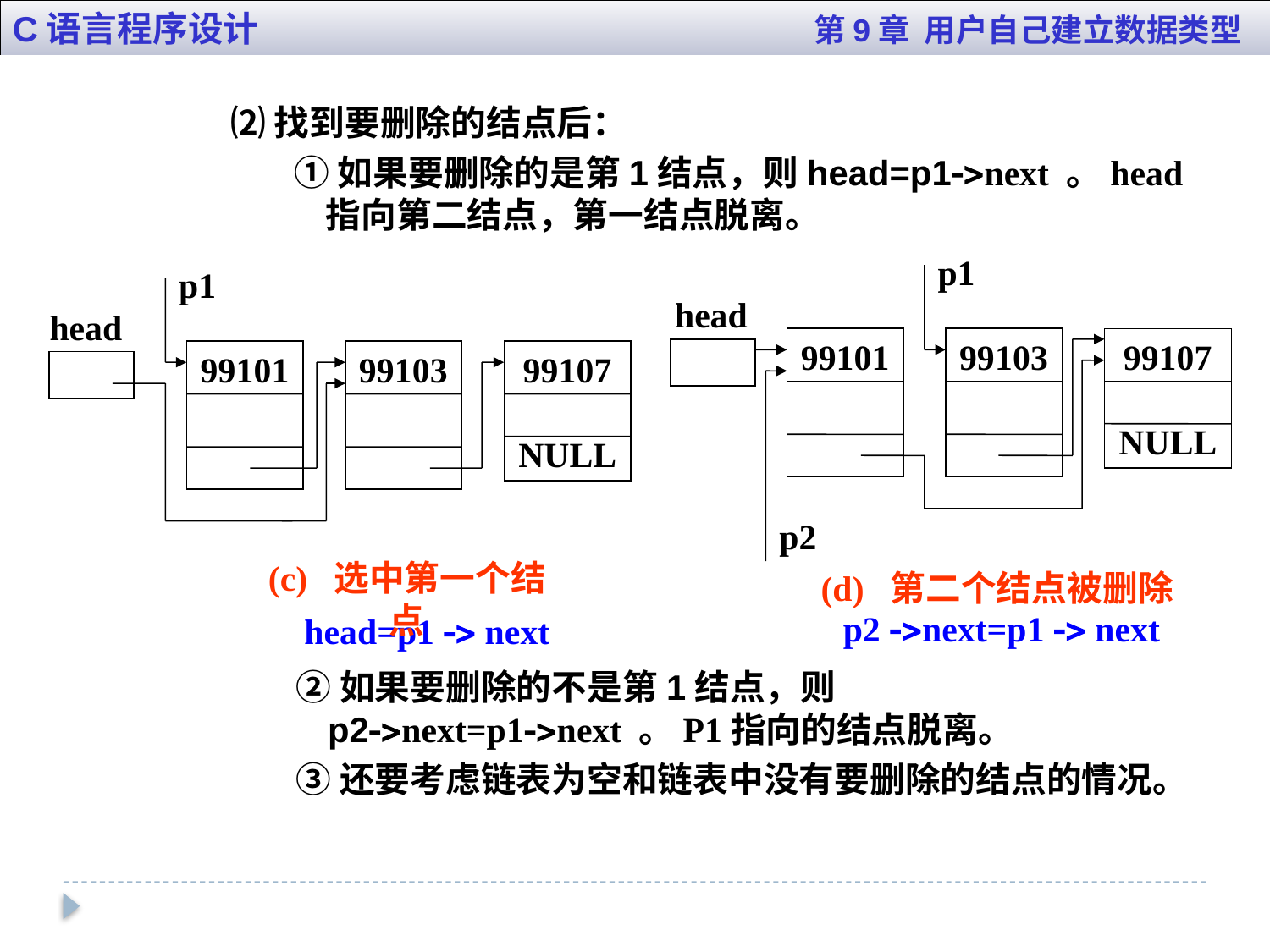

C语言程序设计                                                                     第9章  用户自己建立数据类型
⑵找到要删除的结点后：
①如果要删除的是第1结点，则head=p1−>next 。head指向第二结点，第一结点脱离。
p1

head
99101

99103

99107

NULL

p2
(d)  第二个结点被删除
p2 −>next=p1 −> next
p1

head
99101

99103

99107

NULL

(c)  选中第一个结点
head=p1 −> next
②如果要删除的不是第1结点，则p2−>next=p1−>next 。P1指向的结点脱离。
③还要考虑链表为空和链表中没有要删除的结点的情况。